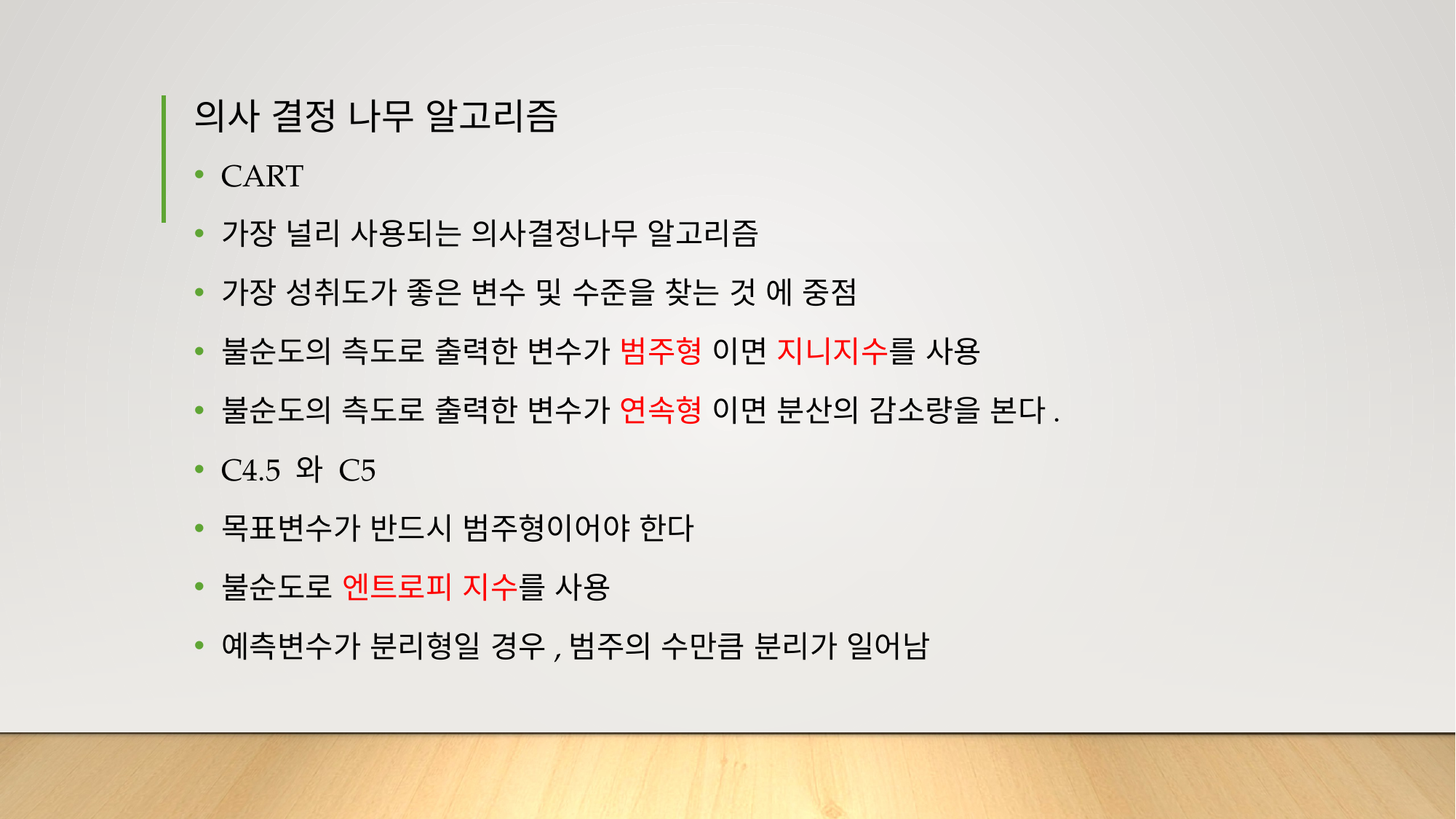

# 의사 결정 나무 알고리즘
CART
가장 널리 사용되는 의사결정나무 알고리즘
가장 성취도가 좋은 변수 및 수준을 찾는 것 에 중점
불순도의 측도로 출력한 변수가 범주형 이면 지니지수를 사용
불순도의 측도로 출력한 변수가 연속형 이면 분산의 감소량을 본다.
C4.5 와 C5
목표변수가 반드시 범주형이어야 한다
불순도로 엔트로피 지수를 사용
예측변수가 분리형일 경우,범주의 수만큼 분리가 일어남